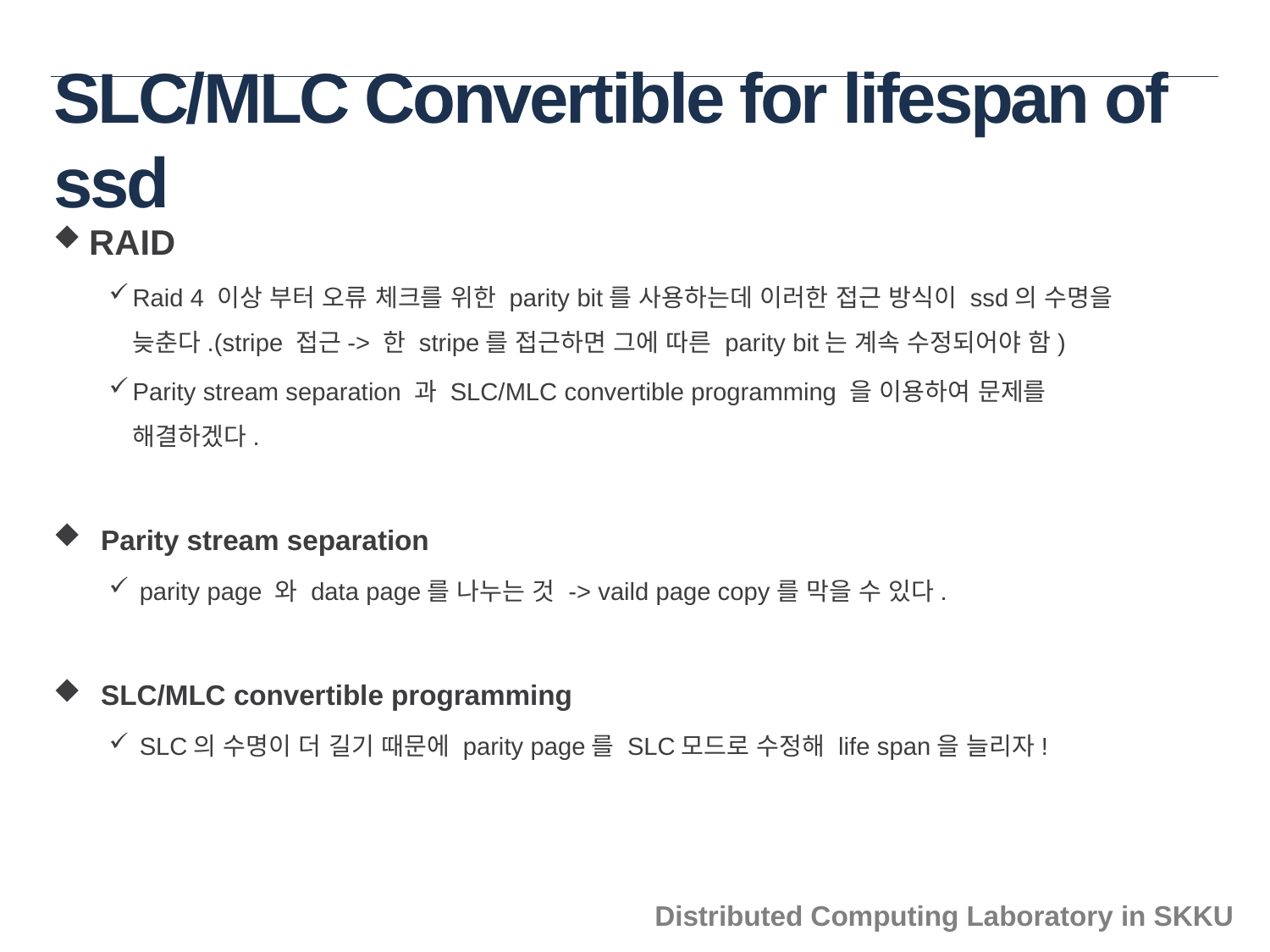

# SLC/MLC Convertible for lifespan of ssd
 RAID
Raid 4 이상 부터 오류 체크를 위한 parity bit를 사용하는데 이러한 접근 방식이 ssd의 수명을 늦춘다.(stripe 접근-> 한 stripe를 접근하면 그에 따른 parity bit는 계속 수정되어야 함)
Parity stream separation 과 SLC/MLC convertible programming 을 이용하여 문제를 해결하겠다.

Parity stream separation
 parity page 와 data page를 나누는 것 -> vaild page copy를 막을 수 있다.

SLC/MLC convertible programming
 SLC의 수명이 더 길기 때문에 parity page를 SLC모드로 수정해 life span을 늘리자!

Distributed Computing Laboratory in SKKU